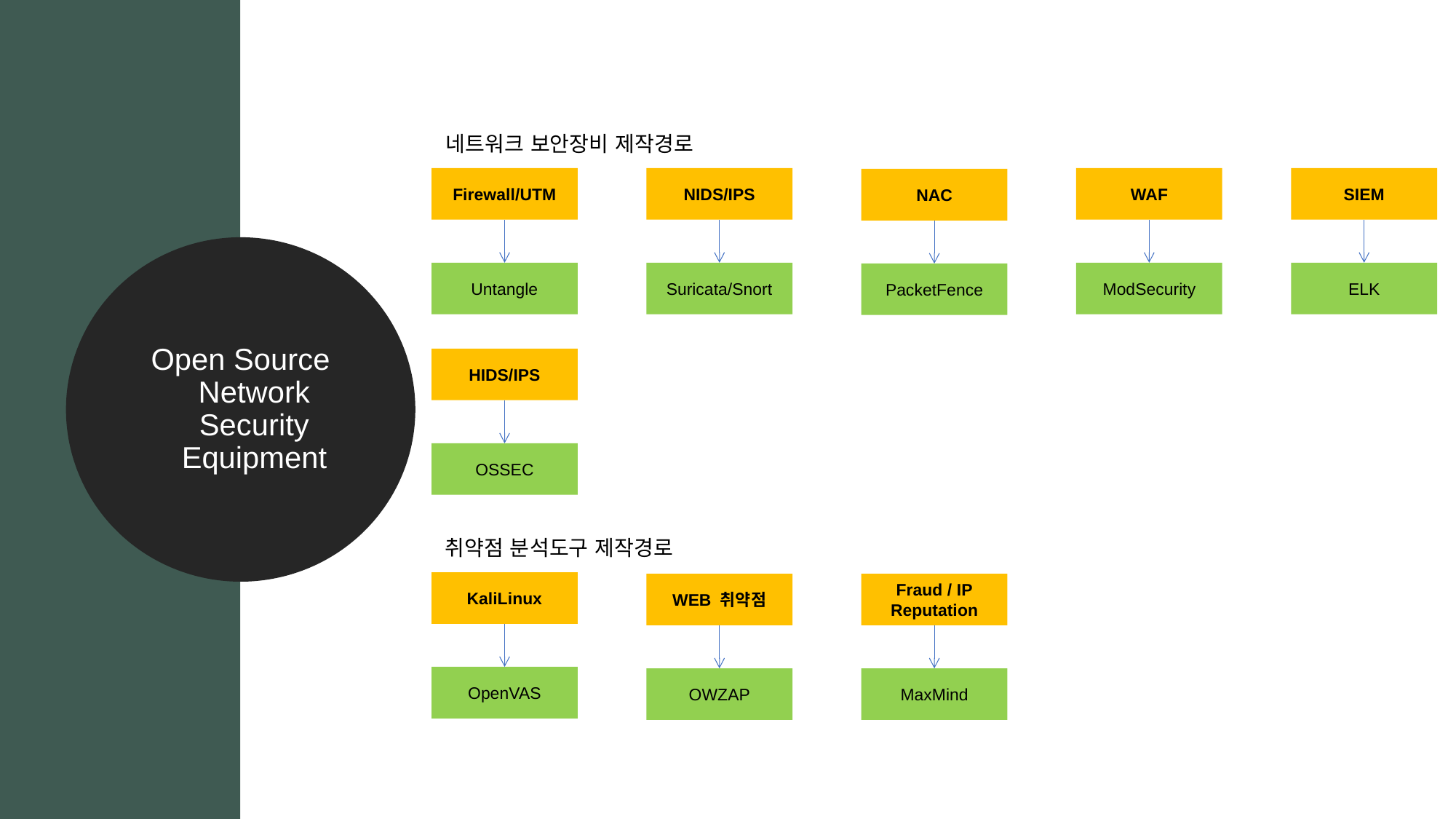

네트워크 보안장비 제작경로
Firewall/UTM
NIDS/IPS
WAF
SIEM
NAC
Open Source Network Security Equipment
Untangle
Suricata/Snort
ModSecurity
ELK
PacketFence
HIDS/IPS
OSSEC
취약점 분석도구 제작경로
KaliLinux
WEB 취약점
Fraud / IP Reputation
OpenVAS
OWZAP
MaxMind